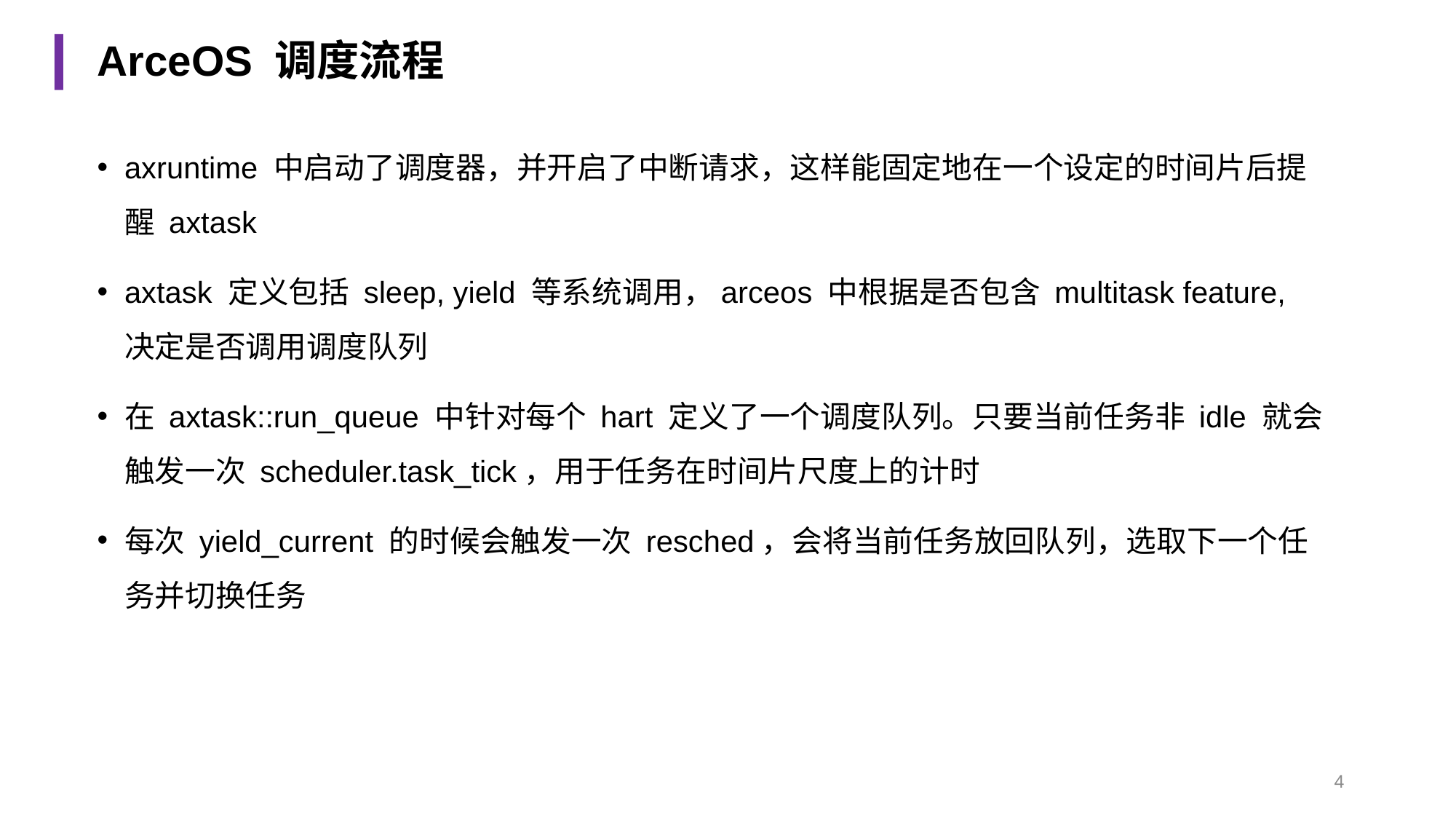

# ArceOS 调度流程

axruntime 中启动了调度器，并开启了中断请求，这样能固定地在一个设定的时间片后提醒 axtask
axtask 定义包括 sleep, yield 等系统调用，arceos 中根据是否包含 multitask feature, 决定是否调用调度队列
在 axtask::run_queue 中针对每个 hart 定义了一个调度队列。只要当前任务非 idle 就会触发一次 scheduler.task_tick，用于任务在时间片尺度上的计时
每次 yield_current 的时候会触发一次 resched，会将当前任务放回队列，选取下一个任务并切换任务
4